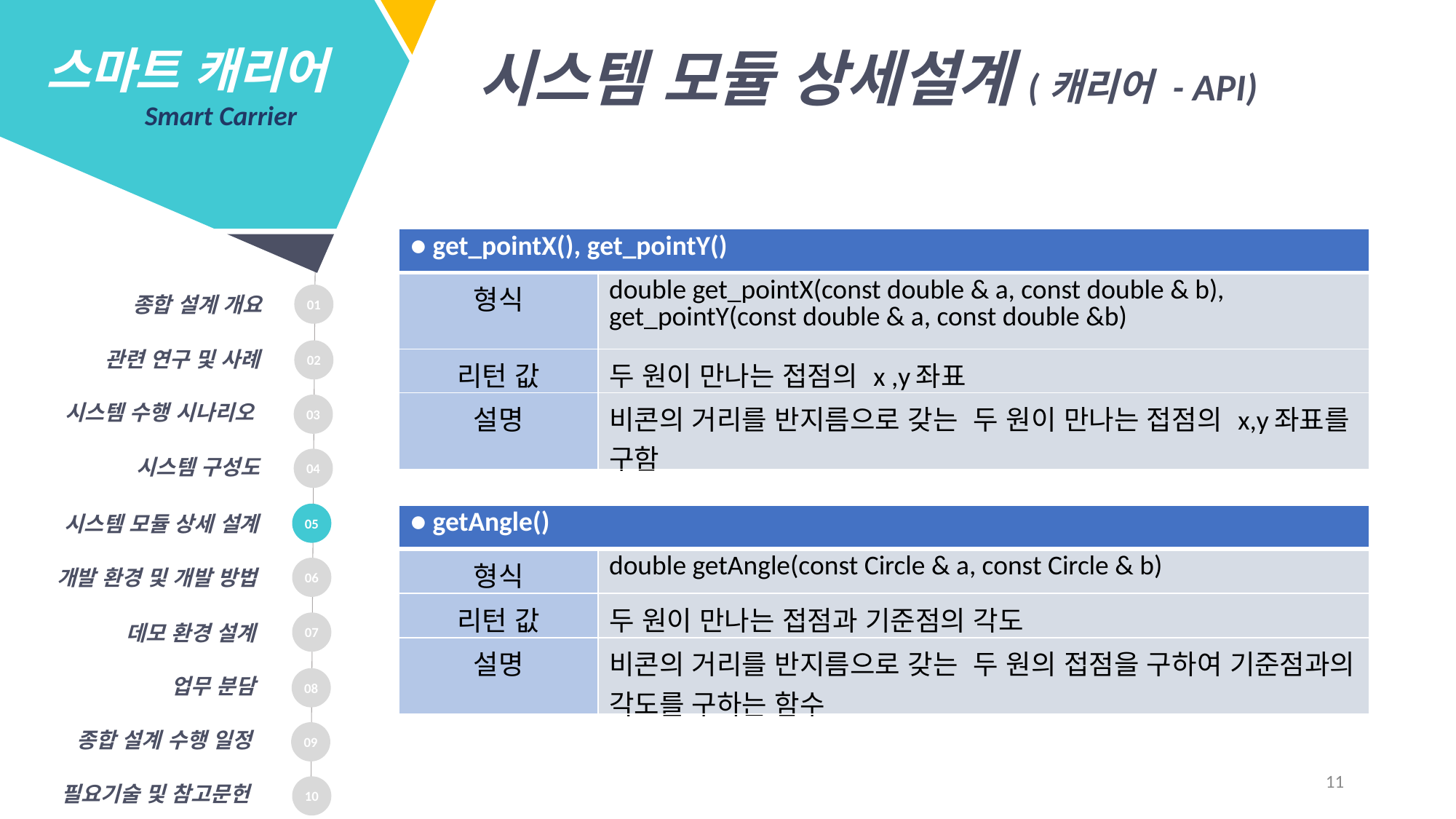

스마트 캐리어
           Smart Carrier
시스템 모듈 상세설계(캐리어 - API)
| ● get\_pointX(), get\_pointY() |  |
| --- | --- |
| 형식 | double get\_pointX(const double & a, const double & b), get\_pointY(const double & a, const double &b) |
| 리턴 값 | 두 원이 만나는 접점의 x ,y좌표 |
| 설명 | 비콘의 거리를 반지름으로 갖는 두 원이 만나는 접점의 x,y좌표를 구함 |
01
종합 설계 개요
02
관련 연구 및 사례
시스템 수행 시나리오
03
시스템 구성도
04
05
시스템 모듈 상세 설계
| ● getAngle() |  |
| --- | --- |
| 형식 | double getAngle(const Circle & a, const Circle & b) |
| 리턴 값 | 두 원이 만나는 접점과 기준점의 각도 |
| 설명 | 비콘의 거리를 반지름으로 갖는 두 원의 접점을 구하여 기준점과의 각도를 구하는 함수 |
06
개발 환경 및 개발 방법
07
데모 환경 설계
업무 분담
08
종합 설계 수행 일정
09
11
필요기술 및 참고문헌
10